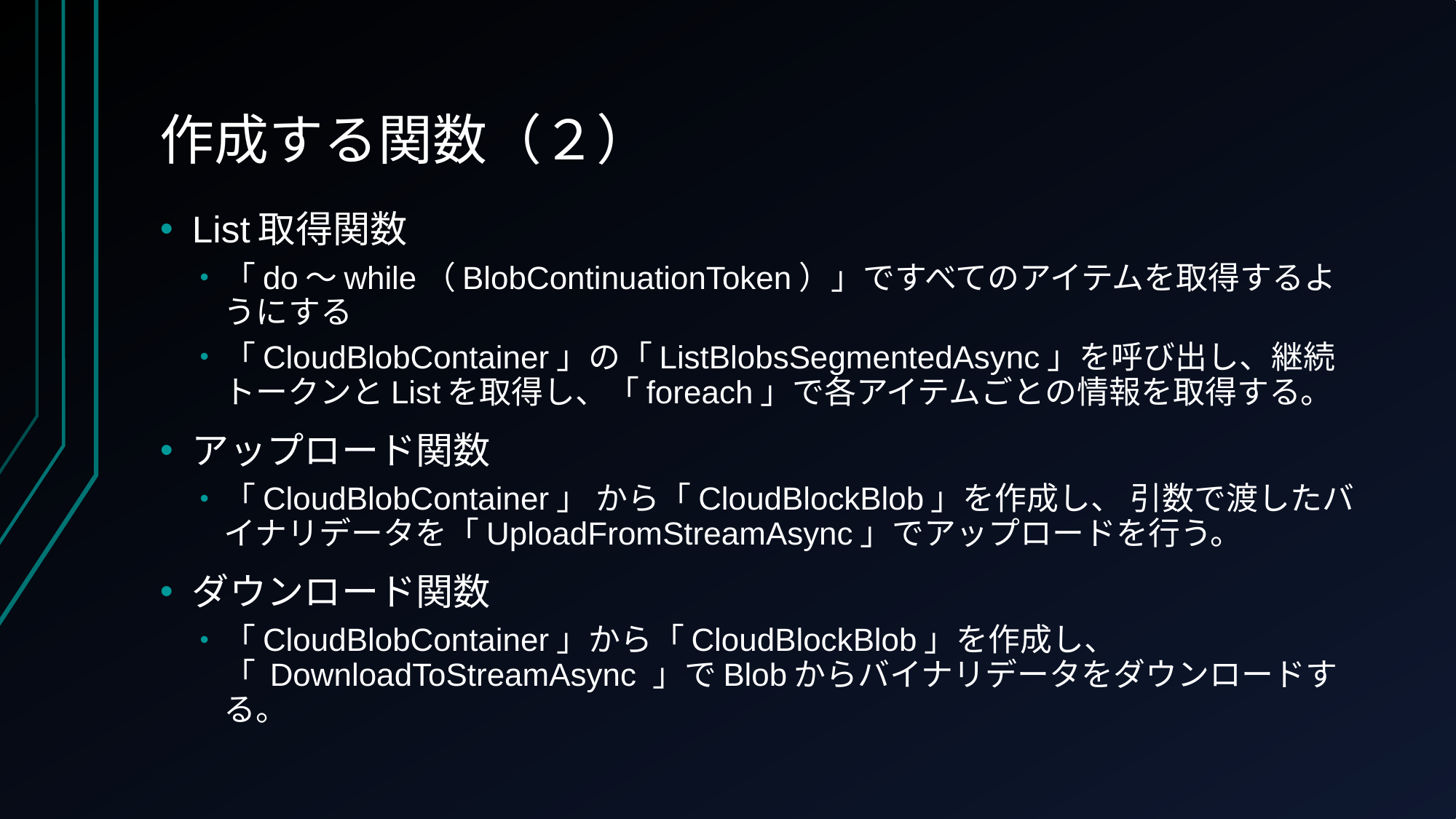

# 作成する関数（２）
List取得関数
「do～while（BlobContinuationToken）」ですべてのアイテムを取得するようにする
「CloudBlobContainer」の「ListBlobsSegmentedAsync」を呼び出し、継続トークンとListを取得し、「foreach」で各アイテムごとの情報を取得する。
アップロード関数
「CloudBlobContainer」 から「CloudBlockBlob」を作成し、 引数で渡したバイナリデータを「UploadFromStreamAsync」でアップロードを行う。
ダウンロード関数
「CloudBlobContainer」から「CloudBlockBlob」を作成し、「 DownloadToStreamAsync 」でBlobからバイナリデータをダウンロードする。